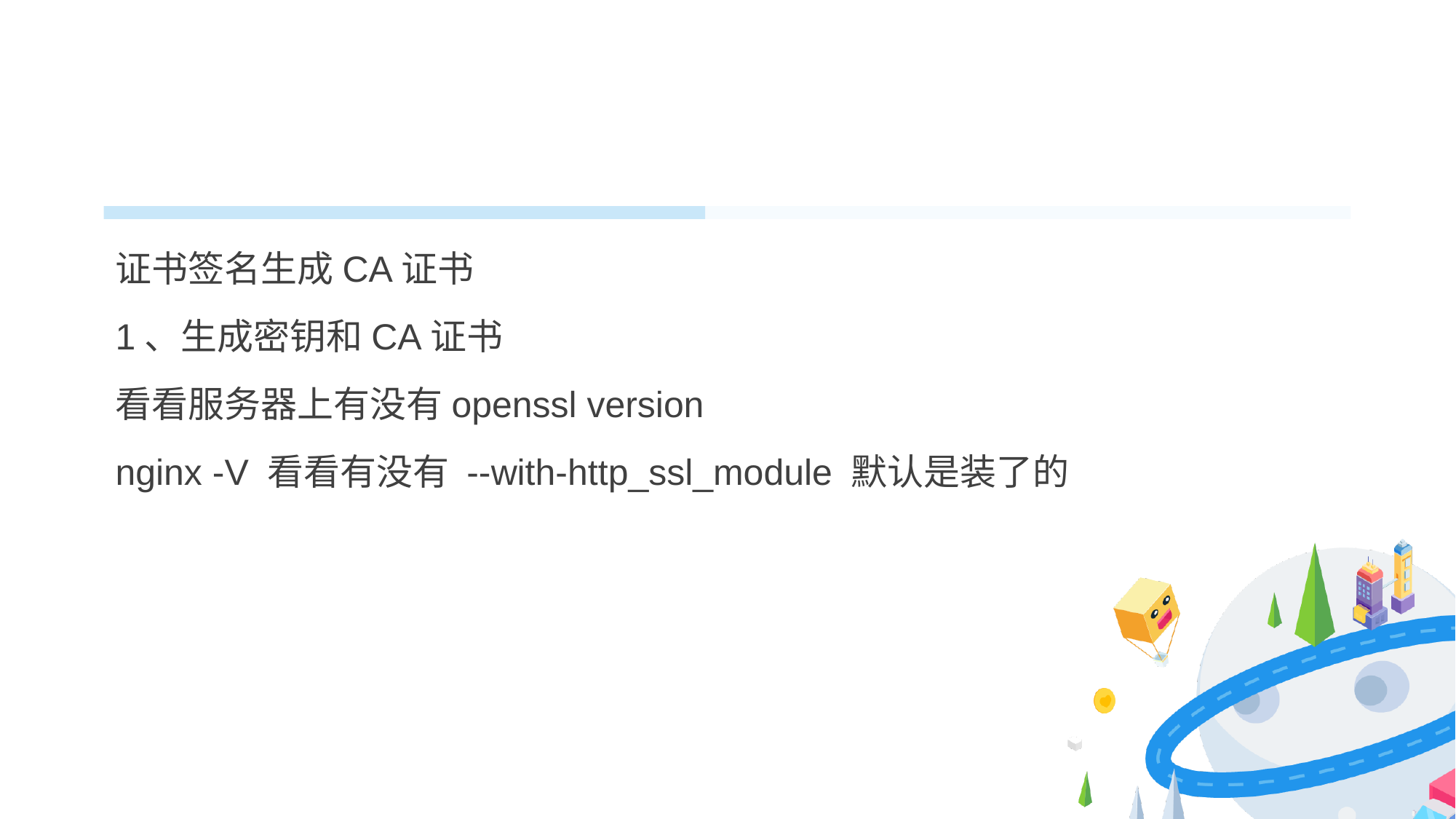

#
证书签名生成CA证书
1、生成密钥和CA证书
看看服务器上有没有openssl version
nginx -V 看看有没有 --with-http_ssl_module 默认是装了的